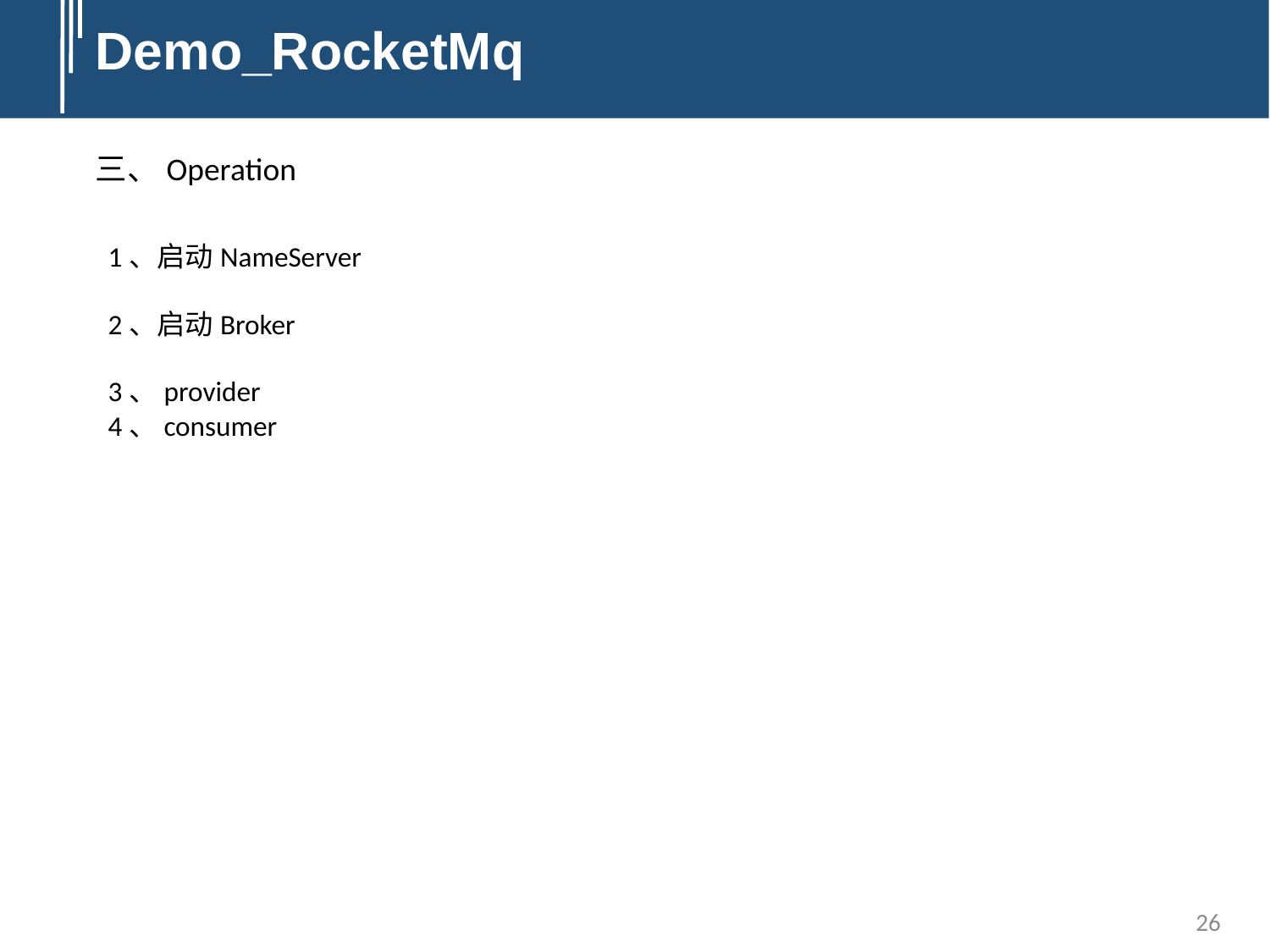

Demo_RocketMq
三、Operation
1、启动NameServer

2、启动Broker

3、provider
4、consumer
26